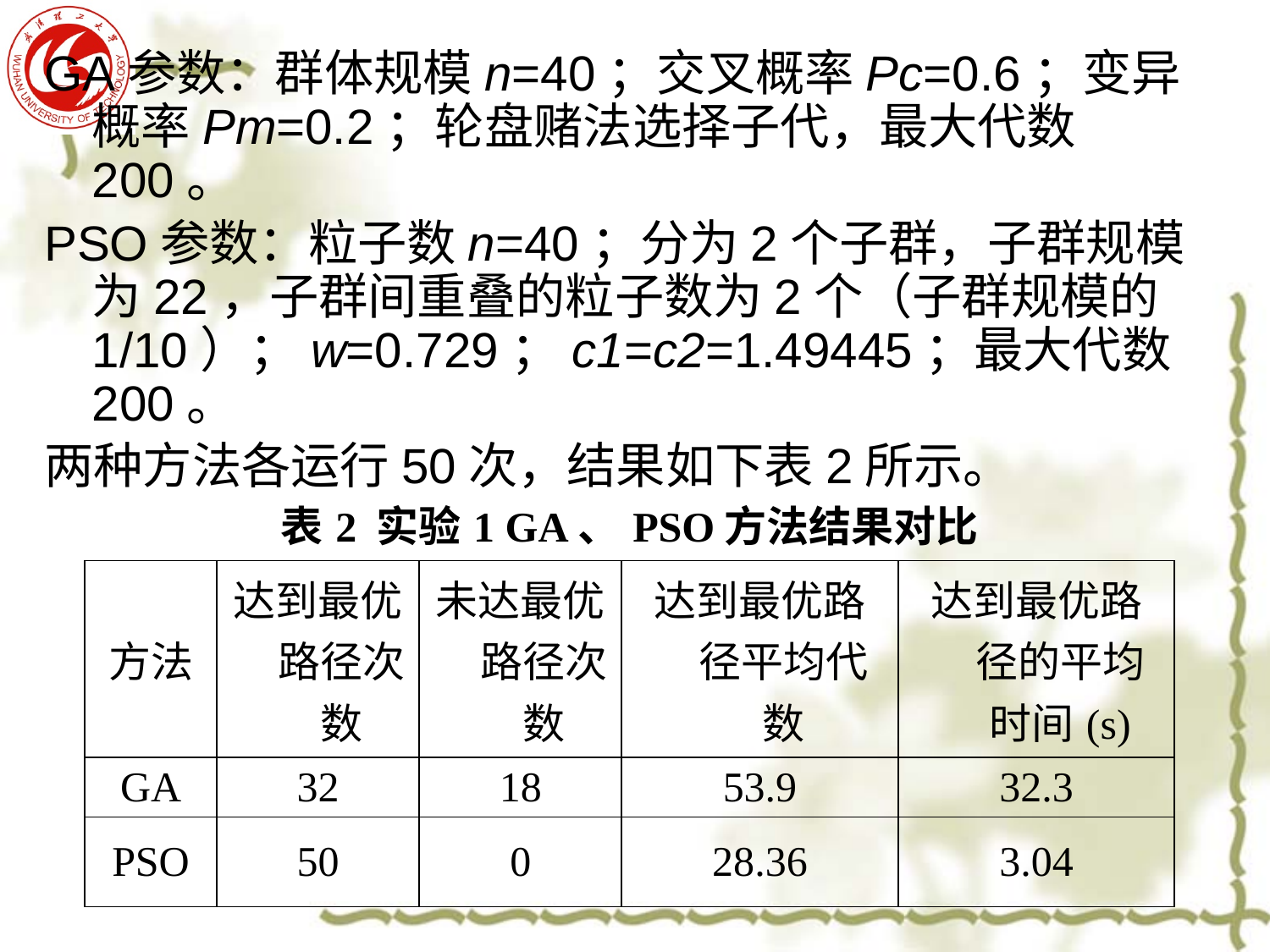

GA参数：群体规模n=40；交叉概率Pc=0.6；变异概率Pm=0.2；轮盘赌法选择子代，最大代数200。
PSO参数：粒子数n=40；分为2个子群，子群规模为22，子群间重叠的粒子数为2个（子群规模的1/10）；w=0.729；c1=c2=1.49445；最大代数200。
两种方法各运行50次，结果如下表2所示。
| 表2 实验1 GA、PSO方法结果对比 |  |  |  |  |
| --- | --- | --- | --- | --- |
| 方法 | 达到最优路径次数 | 未达最优路径次数 | 达到最优路径平均代数 | 达到最优路径的平均时间(s) |
| GA | 32 | 18 | 53.9 | 32.3 |
| PSO | 50 | 0 | 28.36 | 3.04 |